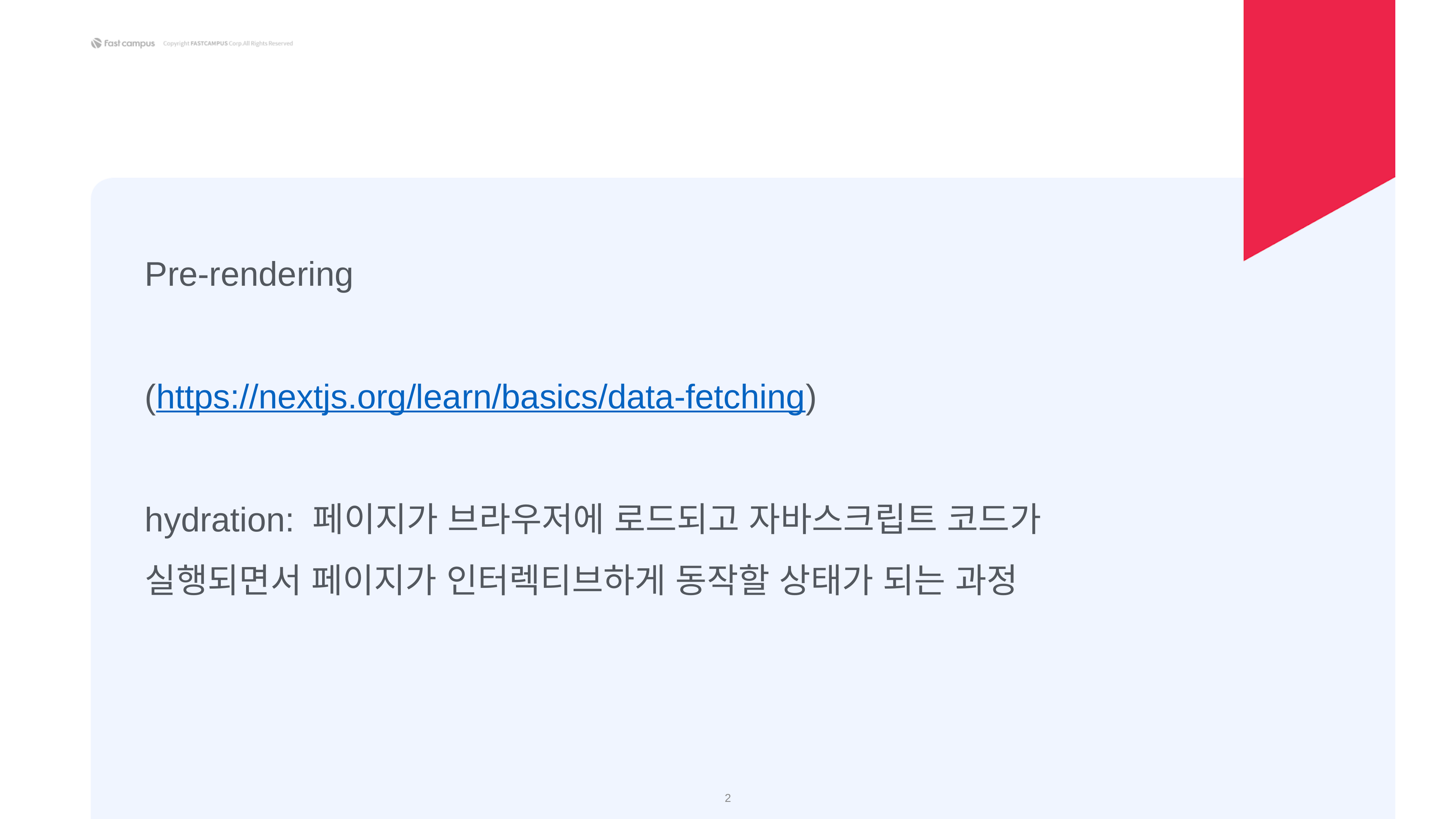

Pre-rendering

(https://nextjs.org/learn/basics/data-fetching)

hydration: 페이지가 브라우저에 로드되고 자바스크립트 코드가 실행되면서 페이지가 인터렉티브하게 동작할 상태가 되는 과정

2